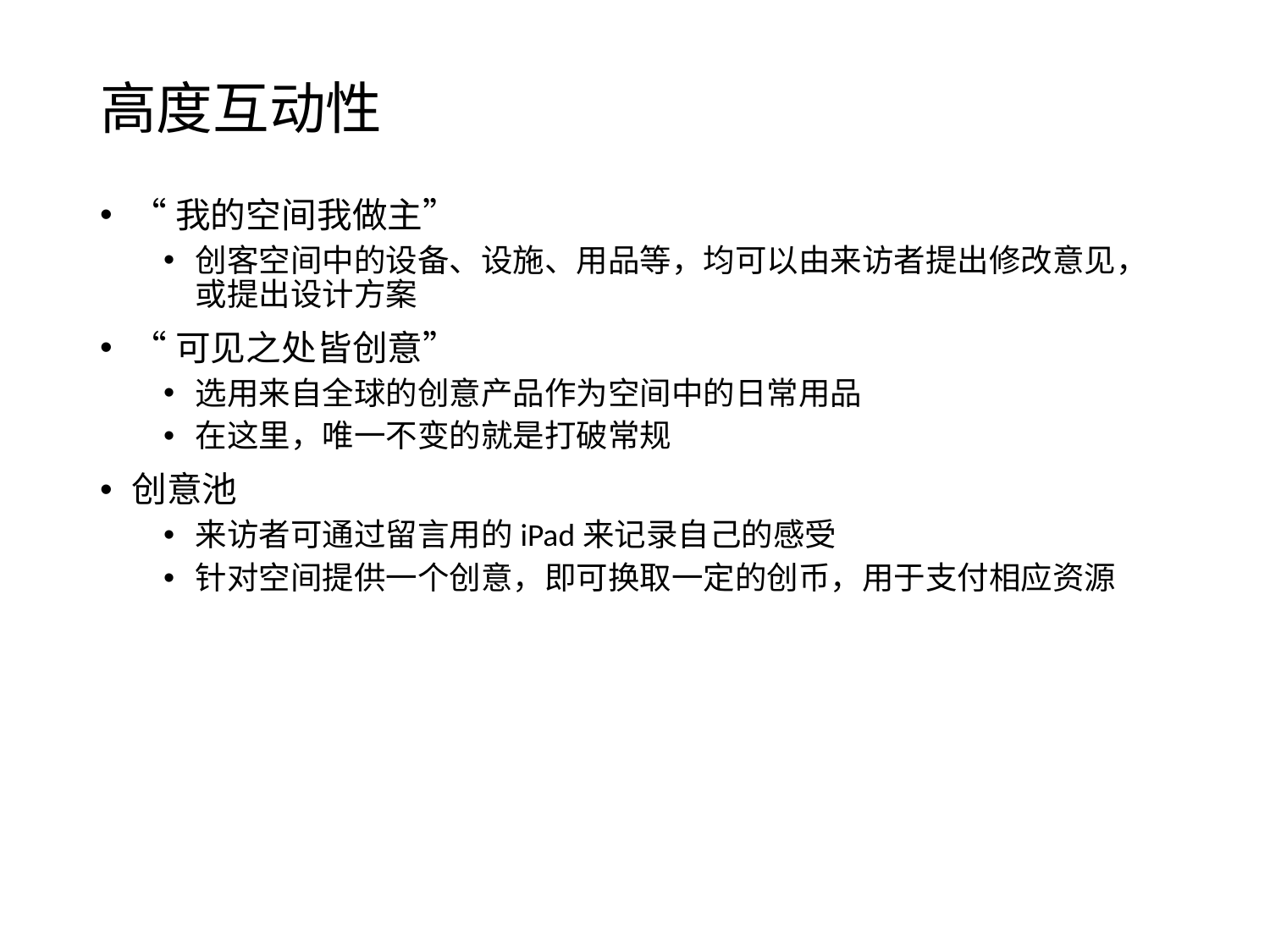

# 高度互动性
“我的空间我做主”
创客空间中的设备、设施、用品等，均可以由来访者提出修改意见，或提出设计方案
“可见之处皆创意”
选用来自全球的创意产品作为空间中的日常用品
在这里，唯一不变的就是打破常规
创意池
来访者可通过留言用的iPad来记录自己的感受
针对空间提供一个创意，即可换取一定的创币，用于支付相应资源